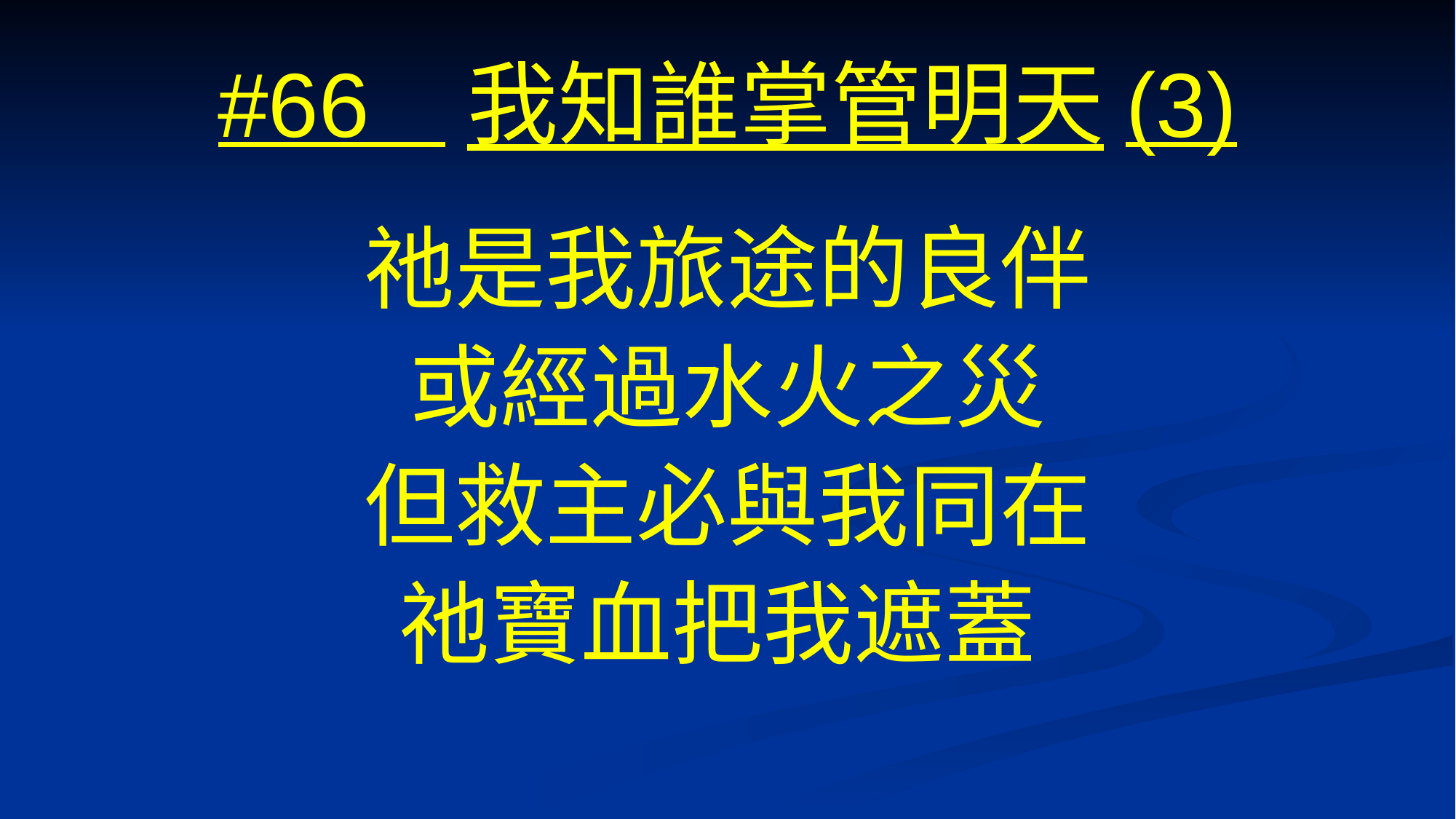

# #66   我知誰掌管明天(3)
祂是我旅途的良伴
或經過水火之災
但救主必與我同在
祂寶血把我遮蓋